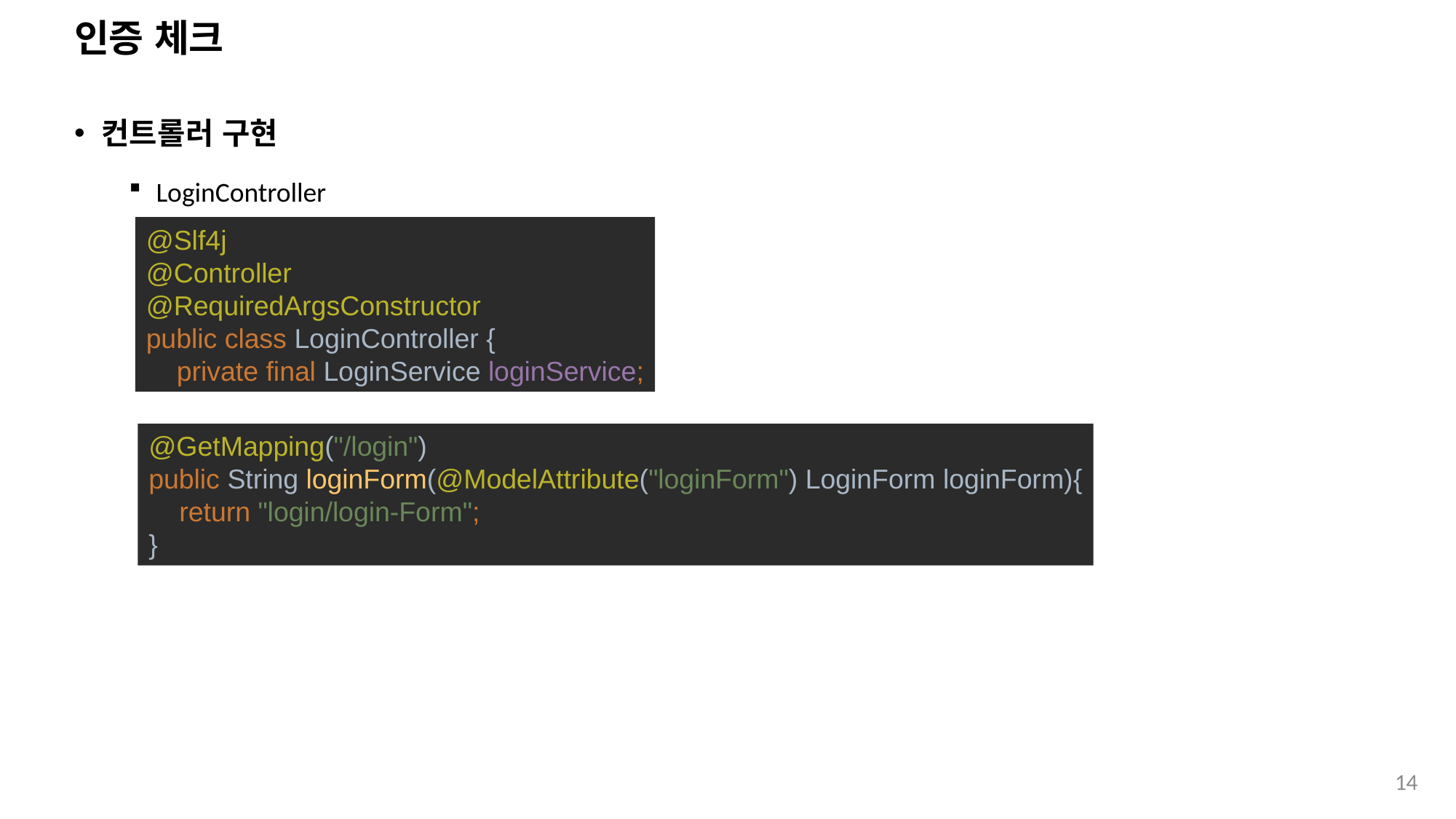

# 인증 체크
컨트롤러 구현
LoginController

@Slf4j
@Controller
@RequiredArgsConstructor
public class LoginController {
    private final LoginService loginService;
@GetMapping("/login")
public String loginForm(@ModelAttribute("loginForm") LoginForm loginForm){
    return "login/login-Form";
}
14